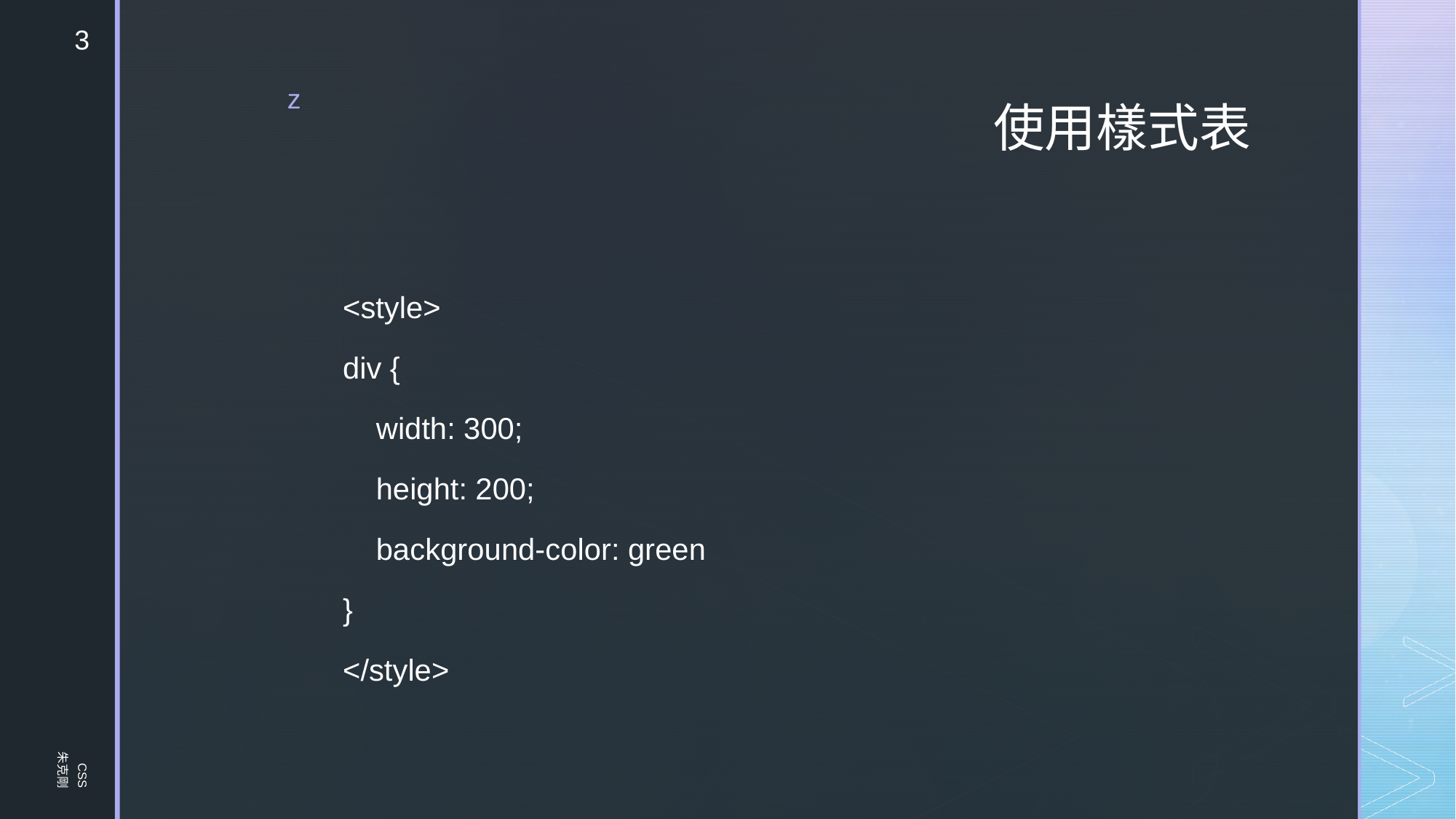

3
# 使用樣式表
<style>
div {
    width: 300;
    height: 200;
    background-color: green
}
</style>
CSS
朱克剛